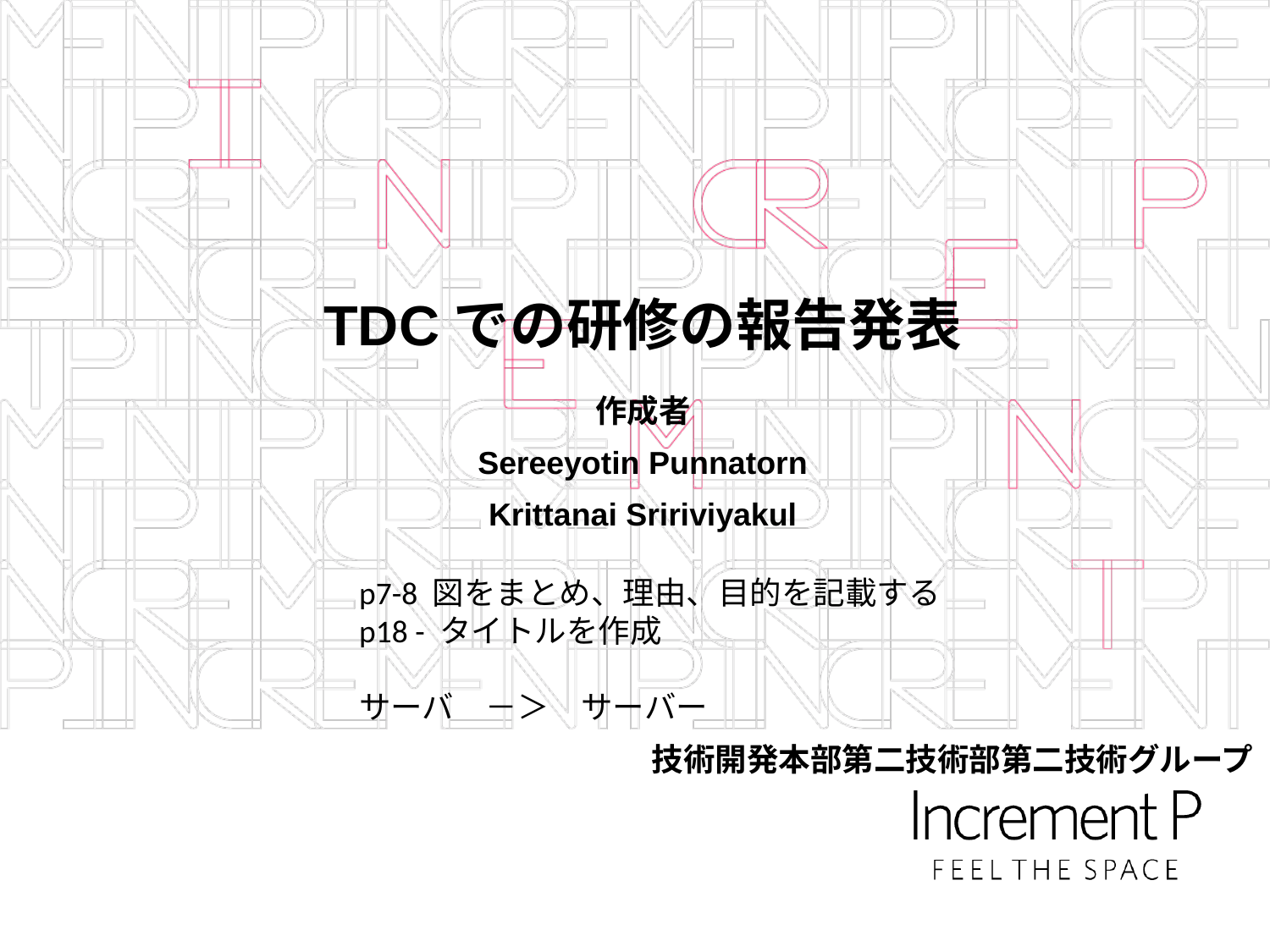

# TDCでの研修の報告発表
作成者
Sereeyotin Punnatorn
Krittanai Sririviyakul
p7-8 図をまとめ、理由、目的を記載する
p18 - タイトルを作成

サーバ　－＞　サーバー

技術開発本部第二技術部第二技術グループ